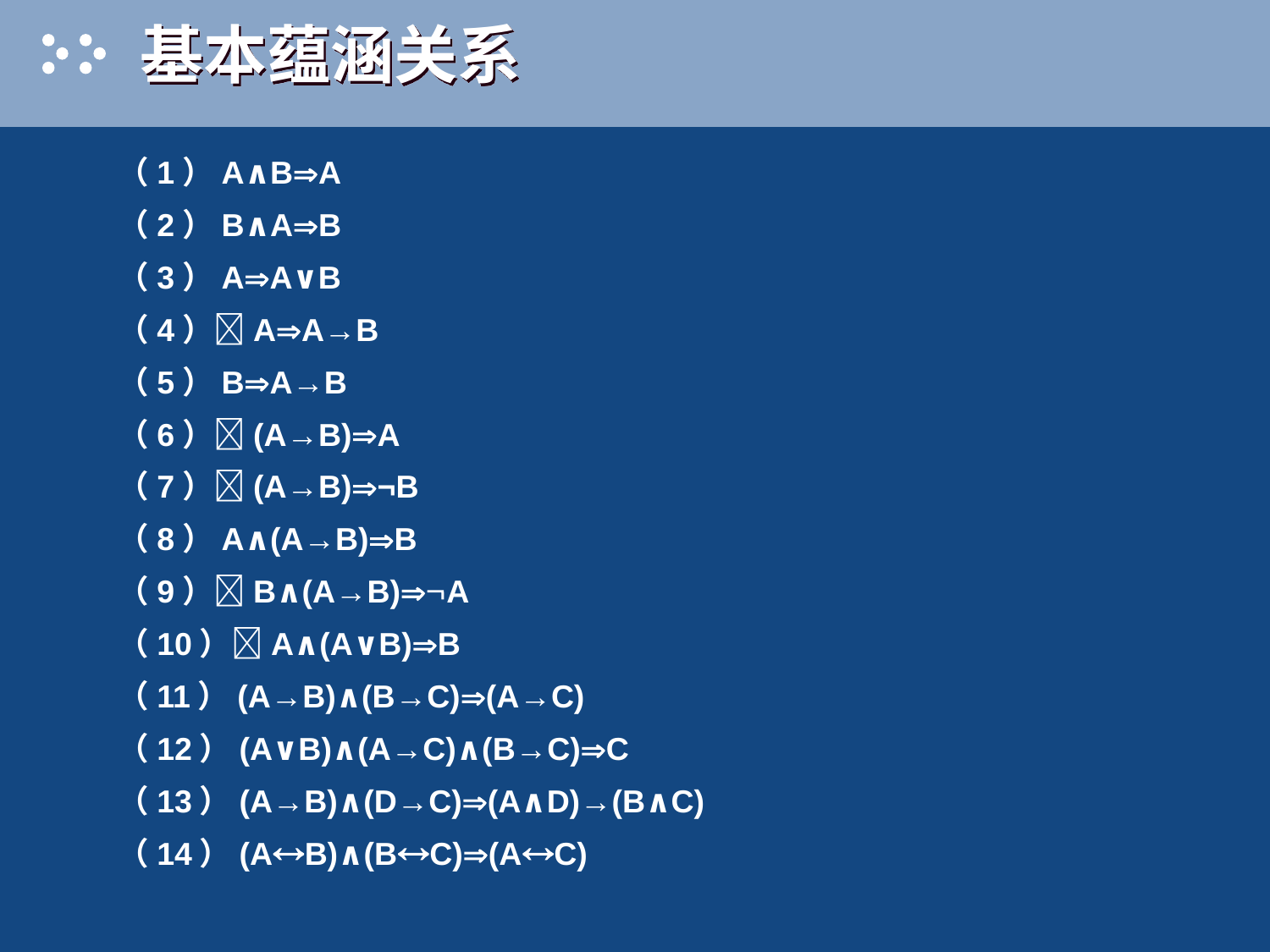

# 基本蕴涵关系
（1）A∧B⇒A
（2）B∧A⇒B
（3）A⇒A∨B
（4）¬A⇒A→B
（5）B⇒A→B
（6）¬(A→B)⇒A
（7）¬(A→B)⇒¬B
（8）A∧(A→B)⇒B
（9）¬B∧(A→B)⇒¬A
（10）¬A∧(A∨B)⇒B
（11）(A→B)∧(B→C)⇒(A→C)
（12）(A∨B)∧(A→C)∧(B→C)⇒C
（13）(A→B)∧(D→C)⇒(A∧D)→(B∧C)
（14）(A↔B)∧(B↔C)⇒(A↔C)